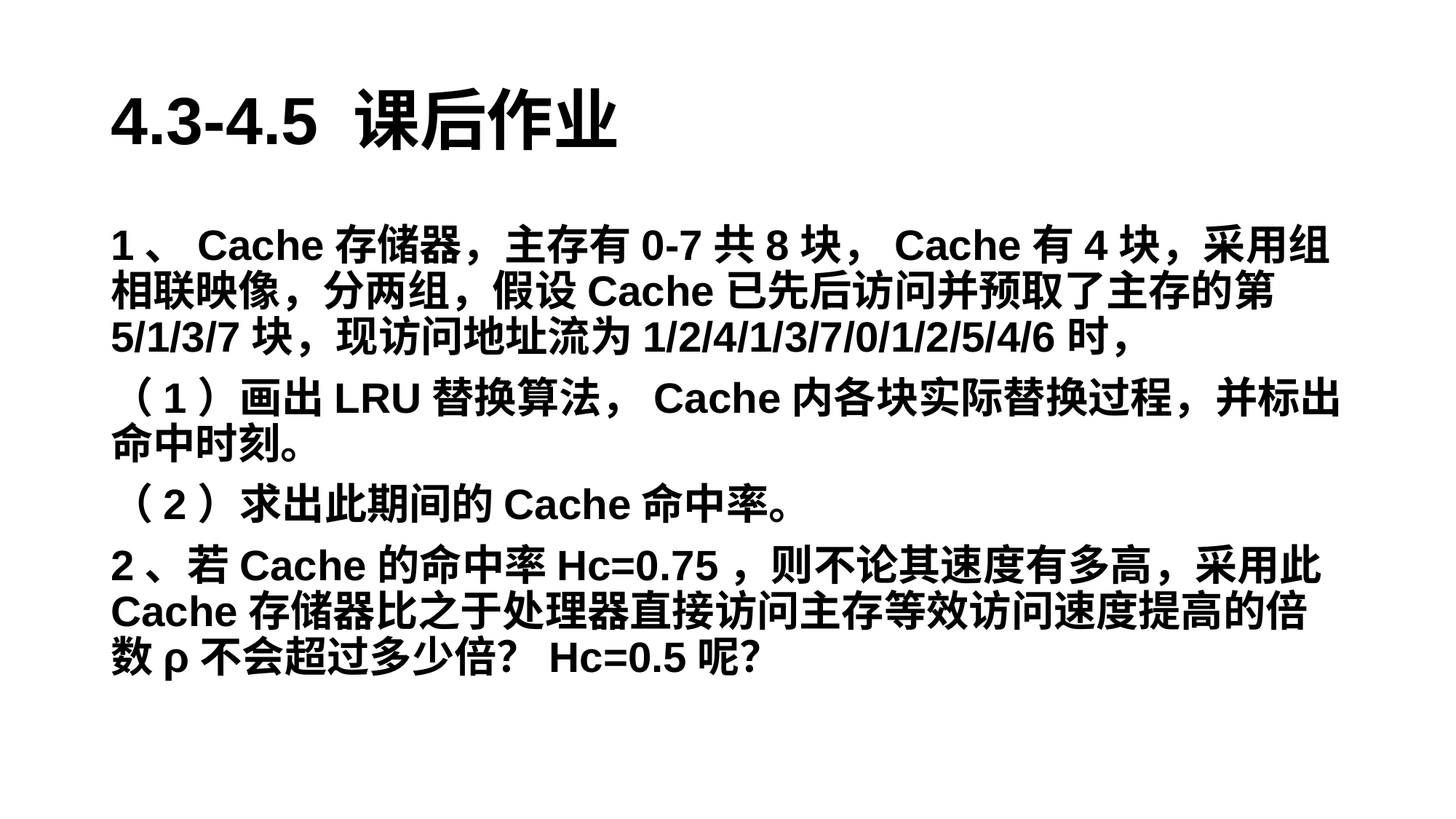

# 4.3-4.5 课后作业
1、Cache存储器，主存有0-7共8块，Cache有4块，采用组相联映像，分两组，假设Cache已先后访问并预取了主存的第5/1/3/7块，现访问地址流为1/2/4/1/3/7/0/1/2/5/4/6时，
（1）画出LRU替换算法，Cache内各块实际替换过程，并标出命中时刻。
（2）求出此期间的Cache命中率。
2、若Cache的命中率Hc=0.75，则不论其速度有多高，采用此Cache存储器比之于处理器直接访问主存等效访问速度提高的倍数ρ不会超过多少倍？Hc=0.5呢？